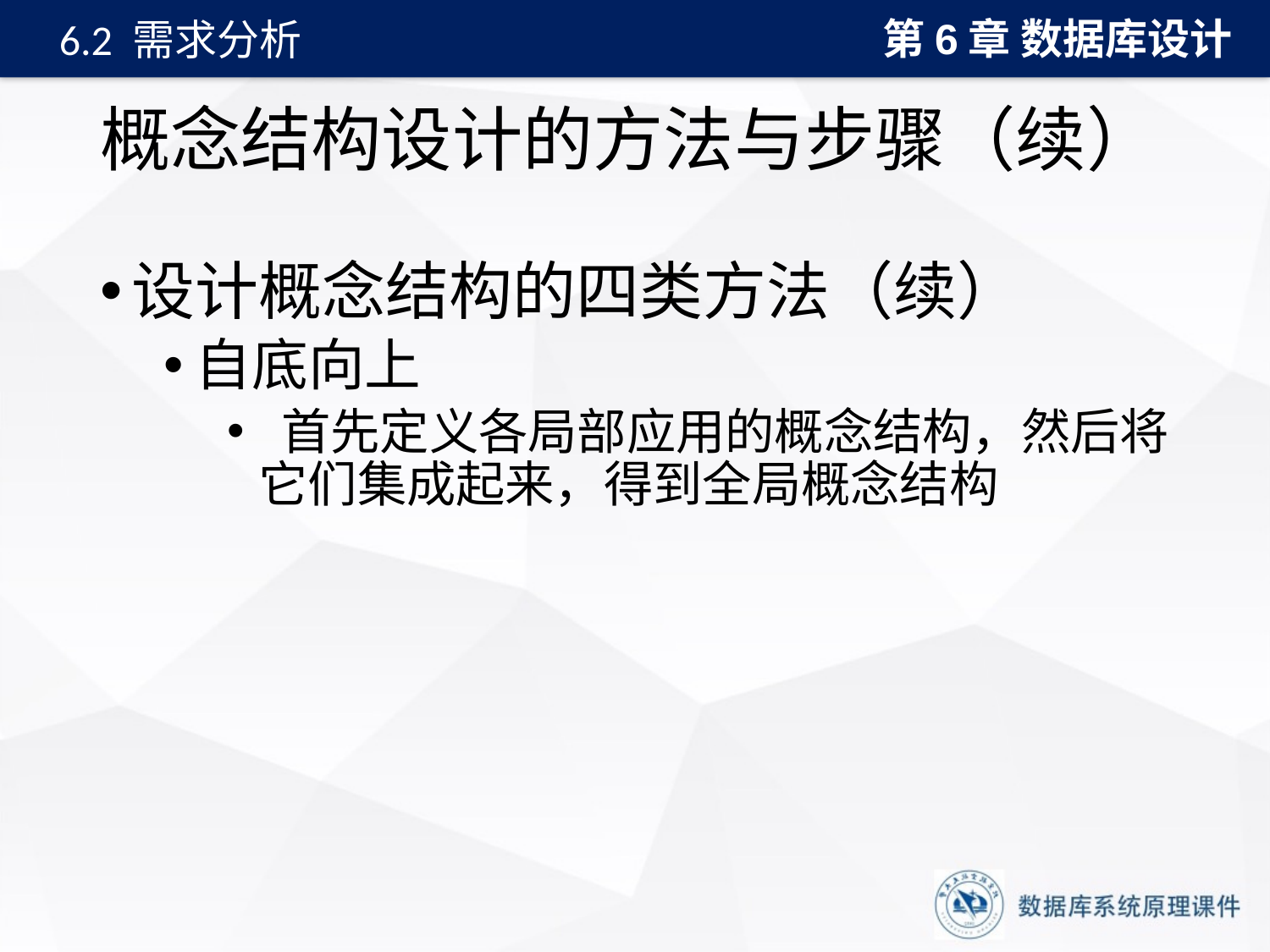

第6章 数据库设计
6.2 需求分析
# 概念结构设计的方法与步骤（续）
设计概念结构的四类方法（续）
自底向上
 首先定义各局部应用的概念结构，然后将它们集成起来，得到全局概念结构